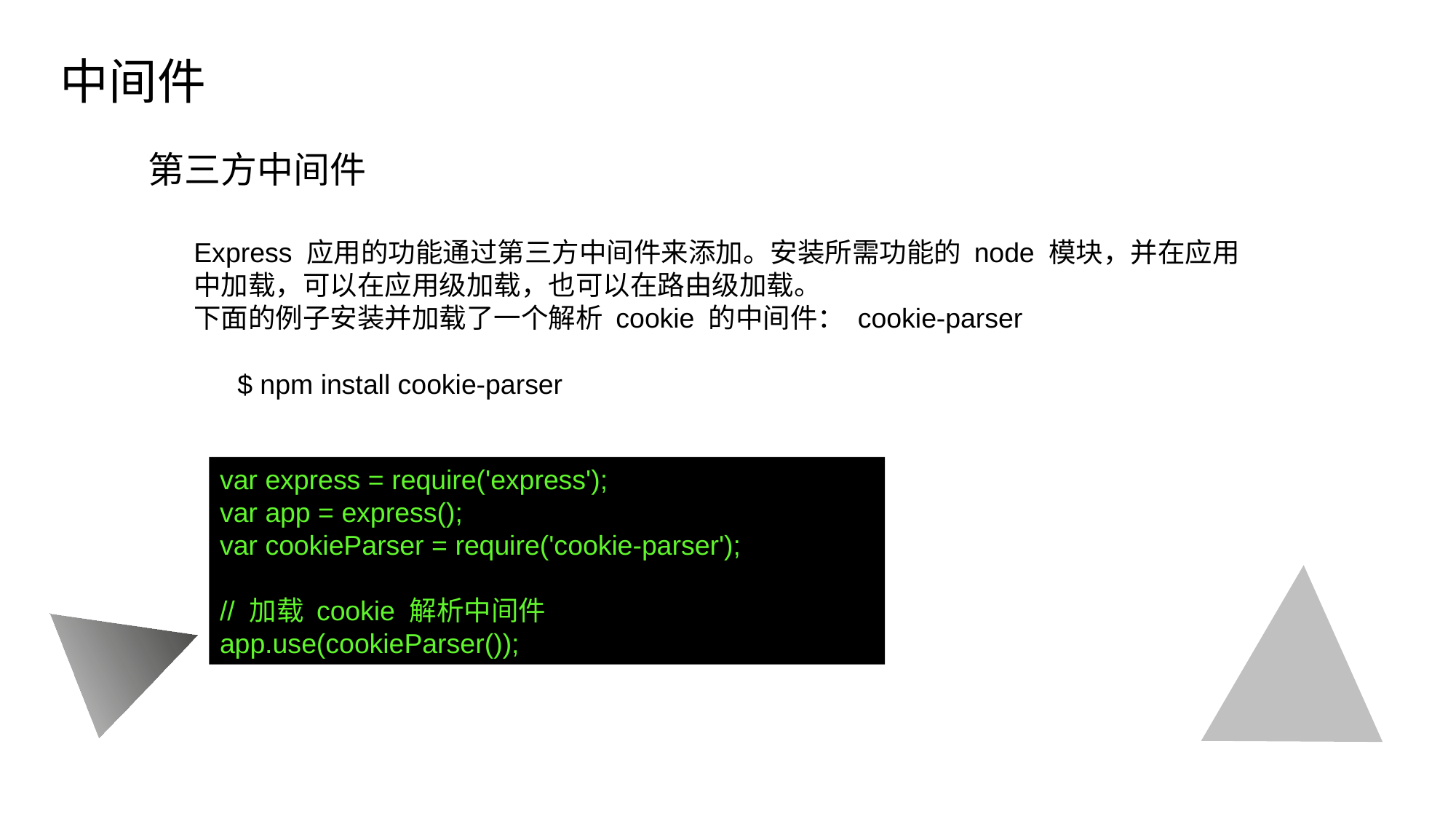

# 目录 CONTENTS
中间件
第三方中间件
Express 应用的功能通过第三方中间件来添加。安装所需功能的 node 模块，并在应用
中加载，可以在应用级加载，也可以在路由级加载。
下面的例子安装并加载了一个解析 cookie 的中间件： cookie-parser

公司介绍
COMPANY PROFILE
我们坚持以客户为中心，快速响应客户需求，持续为客户创造长期价值进而成就客户
市场分析
MARKET ANALYSIS
我们坚持以客户为中心，快速响应客户需求，持续为客户创造长期价值进而成就客户
$ npm install cookie-parser
var express = require('express');
var app = express();
var cookieParser = require('cookie-parser');

// 加载 cookie 解析中间件
app.use(cookieParser());

15